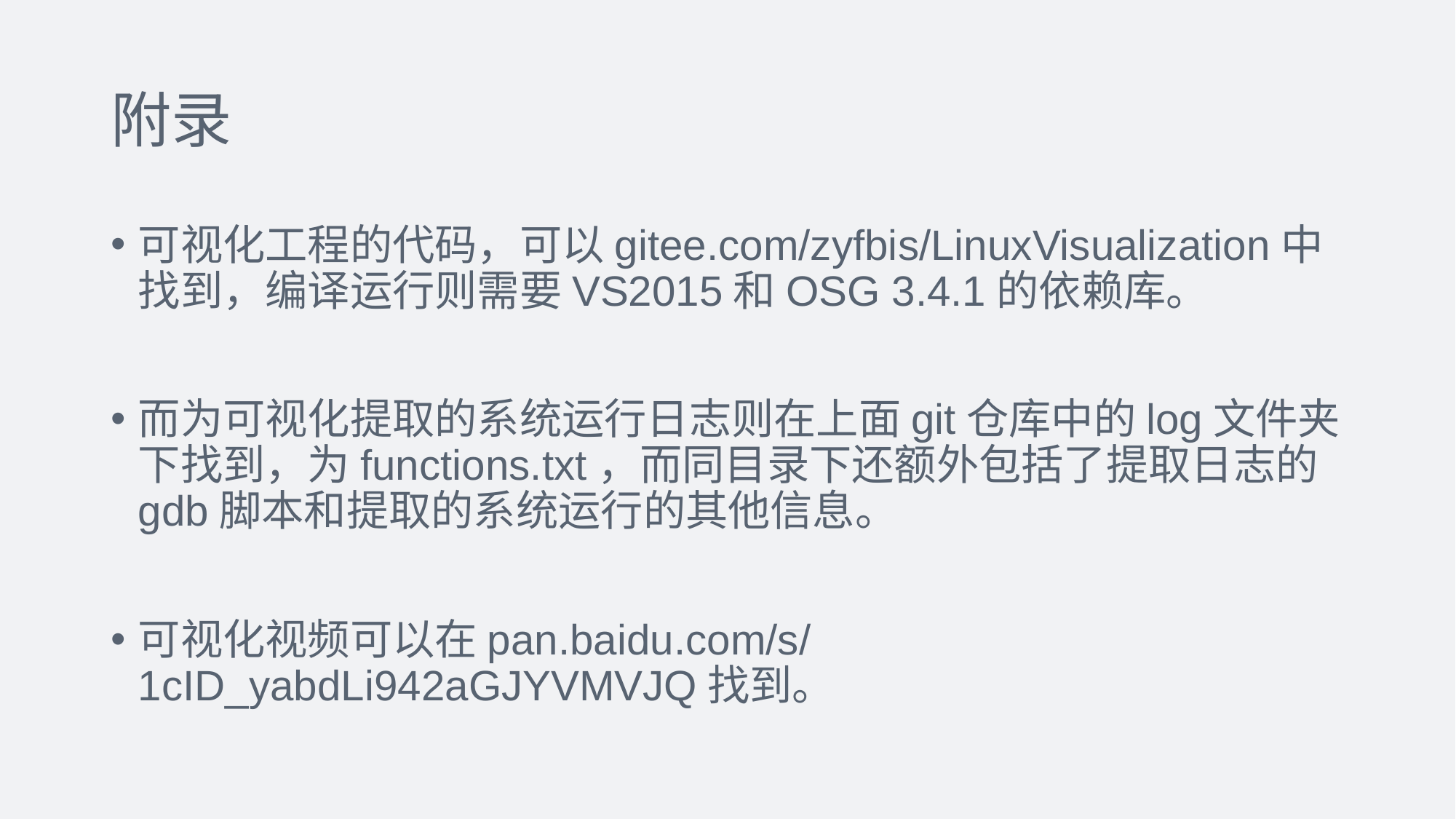

# 附录
可视化工程的代码，可以gitee.com/zyfbis/LinuxVisualization中找到，编译运行则需要VS2015和OSG 3.4.1的依赖库。

而为可视化提取的系统运行日志则在上面git仓库中的log文件夹下找到，为functions.txt，而同目录下还额外包括了提取日志的gdb脚本和提取的系统运行的其他信息。

可视化视频可以在pan.baidu.com/s/1cID_yabdLi942aGJYVMVJQ找到。